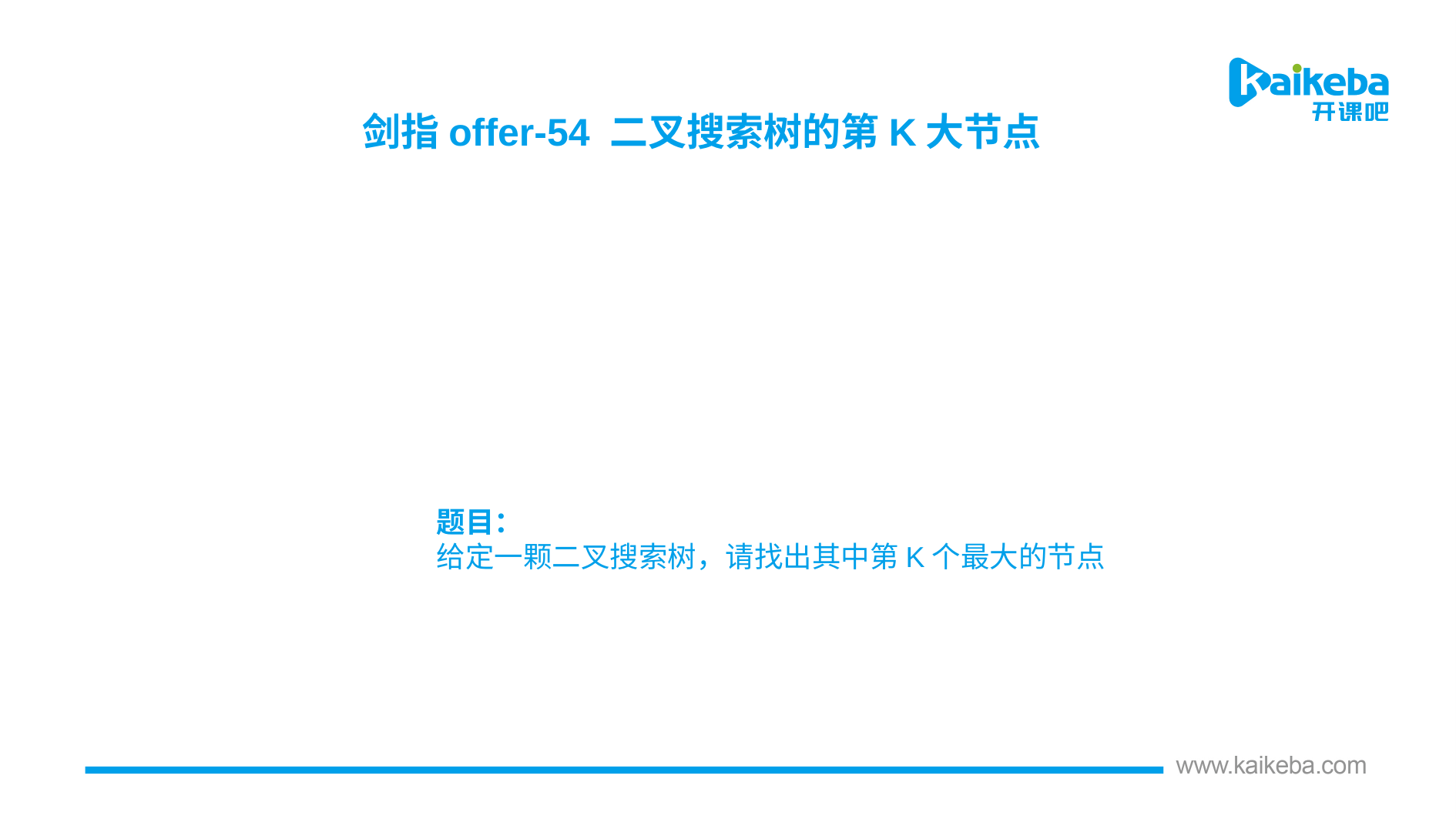

剑指offer-54 二叉搜索树的第K大节点
题目：
给定一颗二叉搜索树，请找出其中第K个最大的节点